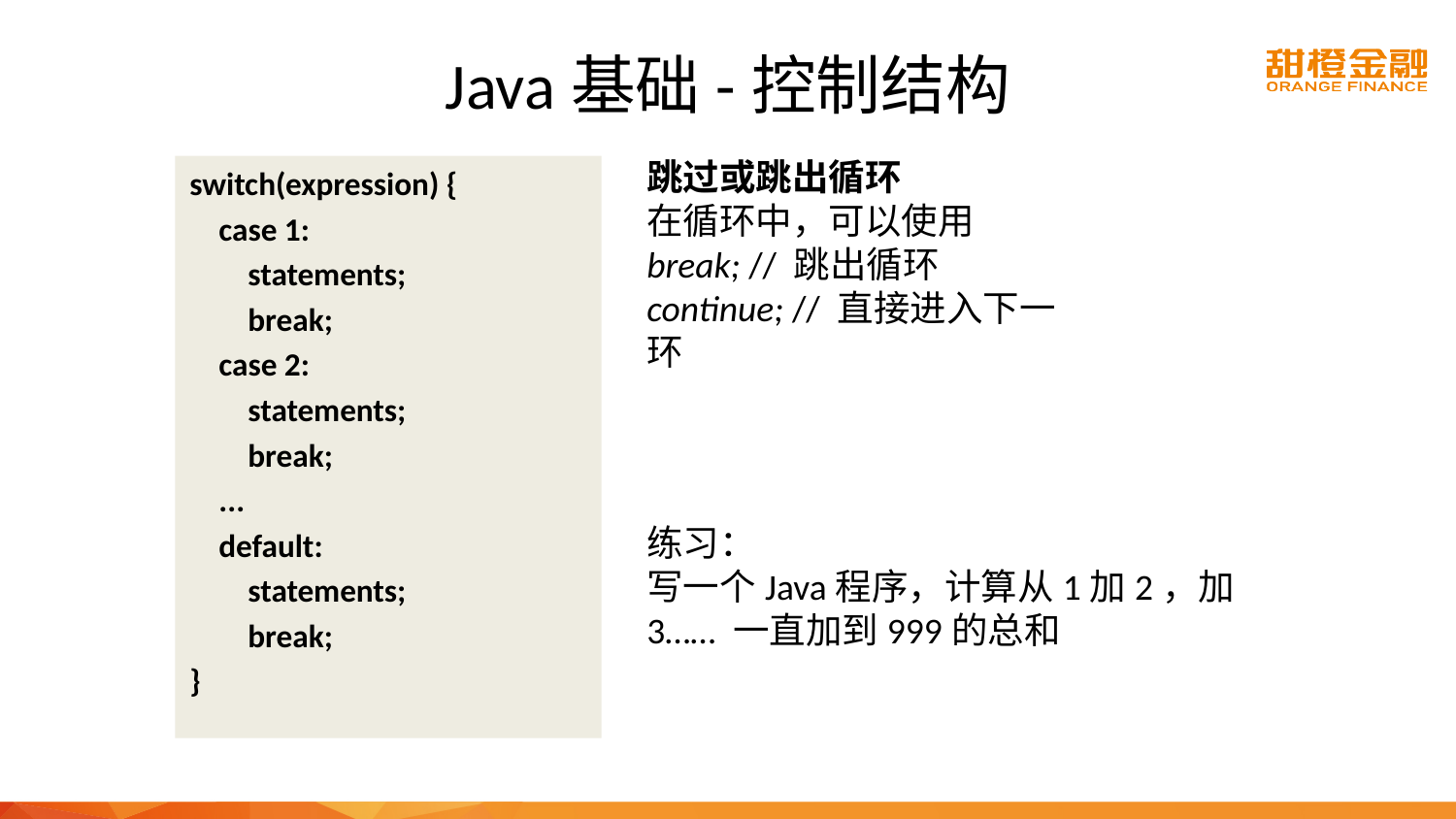

# Java基础-控制结构
跳过或跳出循环
在循环中，可以使用
break; // 跳出循环
continue; // 直接进入下一环
switch(expression) {
    case 1:
        statements;
        break;
    case 2:
        statements;
        break;
    ...
    default:
        statements;
        break;
}
练习：
写一个Java程序，计算从1加2，加3…… 一直加到999的总和